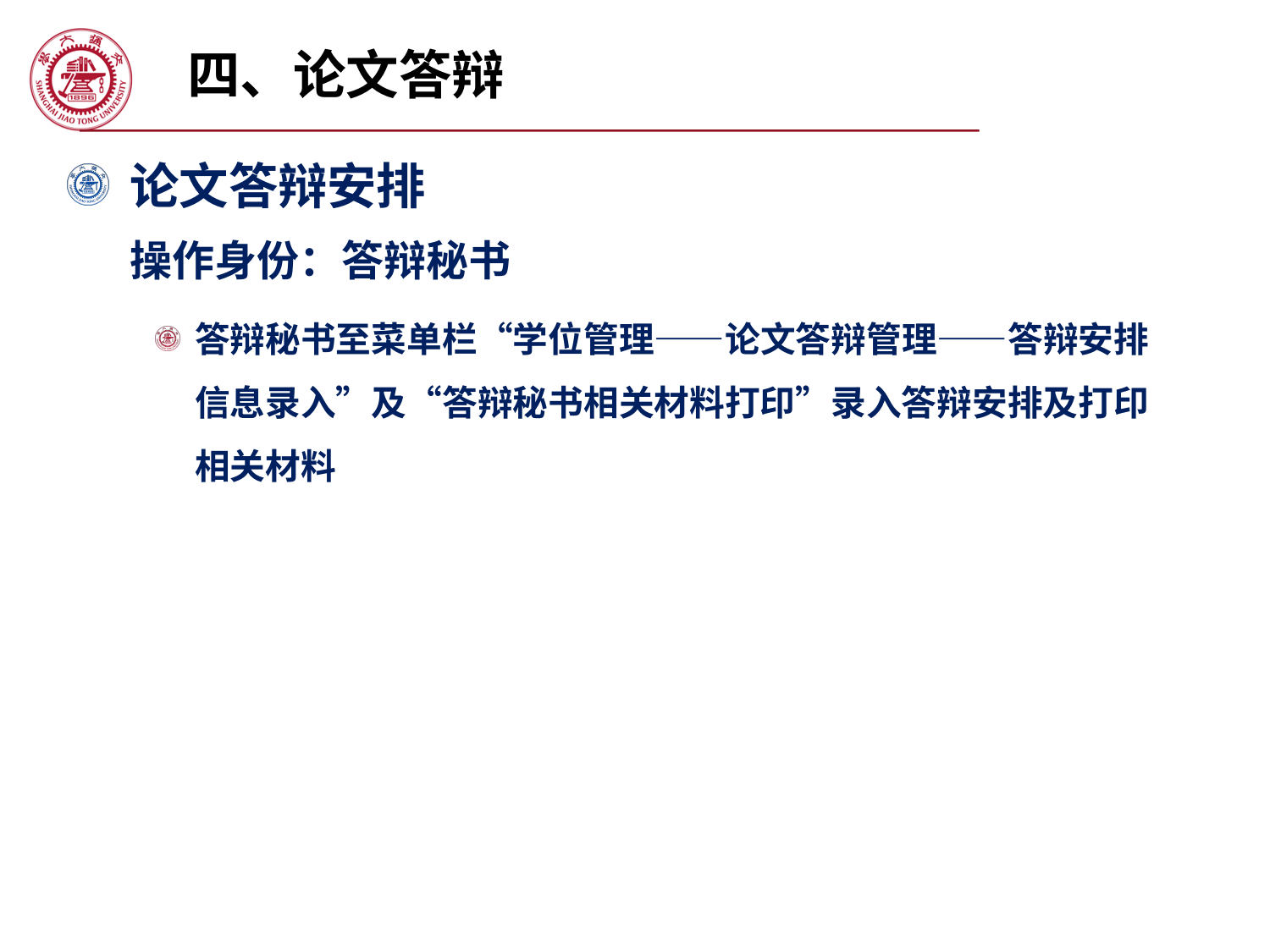

四、论文答辩
论文答辩安排
	操作身份：答辩秘书
答辩秘书至菜单栏“学位管理——论文答辩管理——答辩安排信息录入”及“答辩秘书相关材料打印”录入答辩安排及打印相关材料